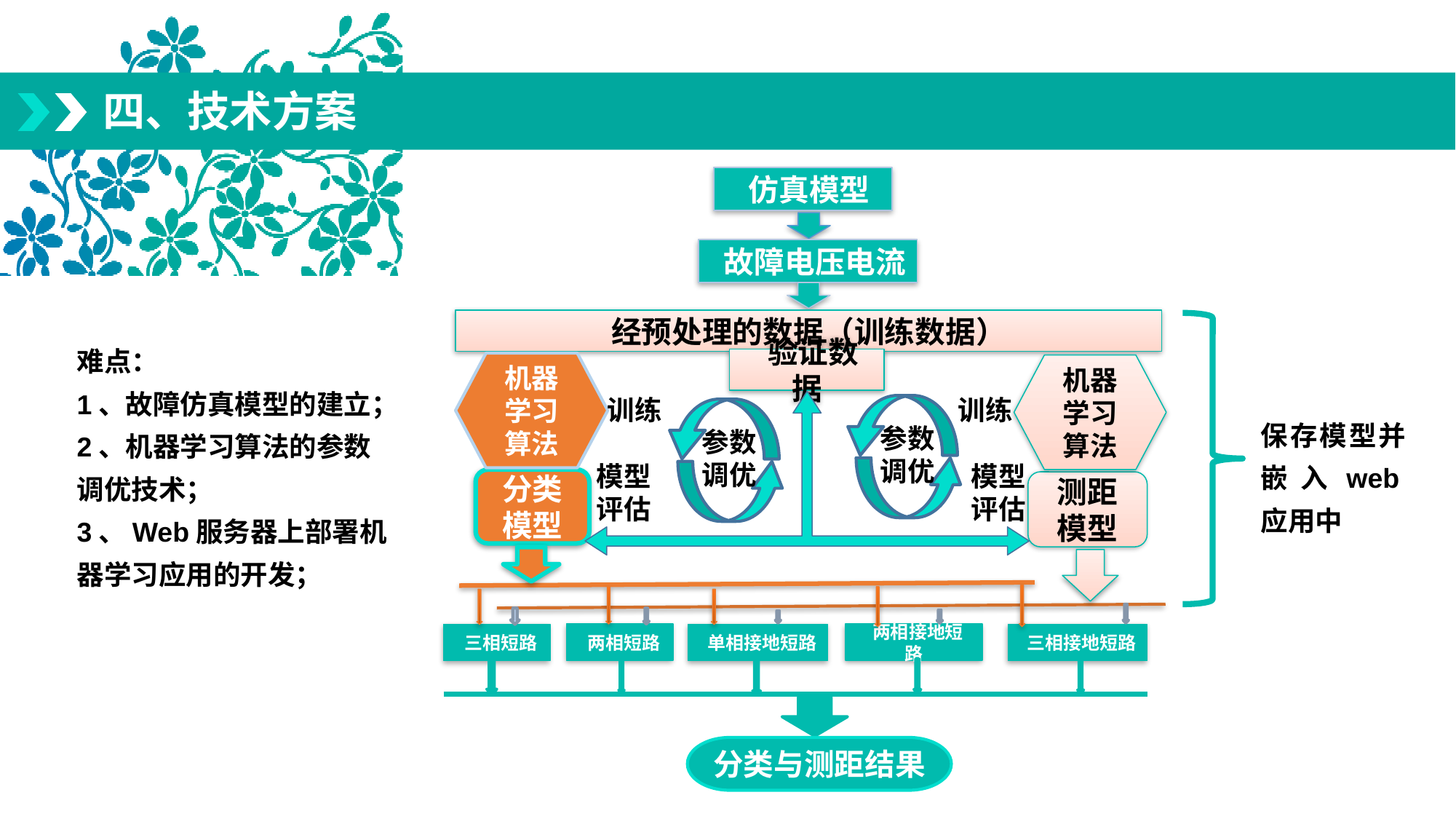

四、技术方案
 仿真模型

 故障电压电流

难点：
1、故障仿真模型的建立；
2、机器学习算法的参数  调优技术；
3、Web服务器上部署机器学习应用的开发；
经预处理的数据（训练数据）

 验证数据
机器学习算法
机器学习算法
训练
训练

保存模型并嵌入web应用中
参数
调优
参数
调优
模型
评估
模型
评估

分类模型
测距模型

 两相短路
 两相接地短路
 单相接地短路
 三相短路
 三相接地短路

分类与测距结果